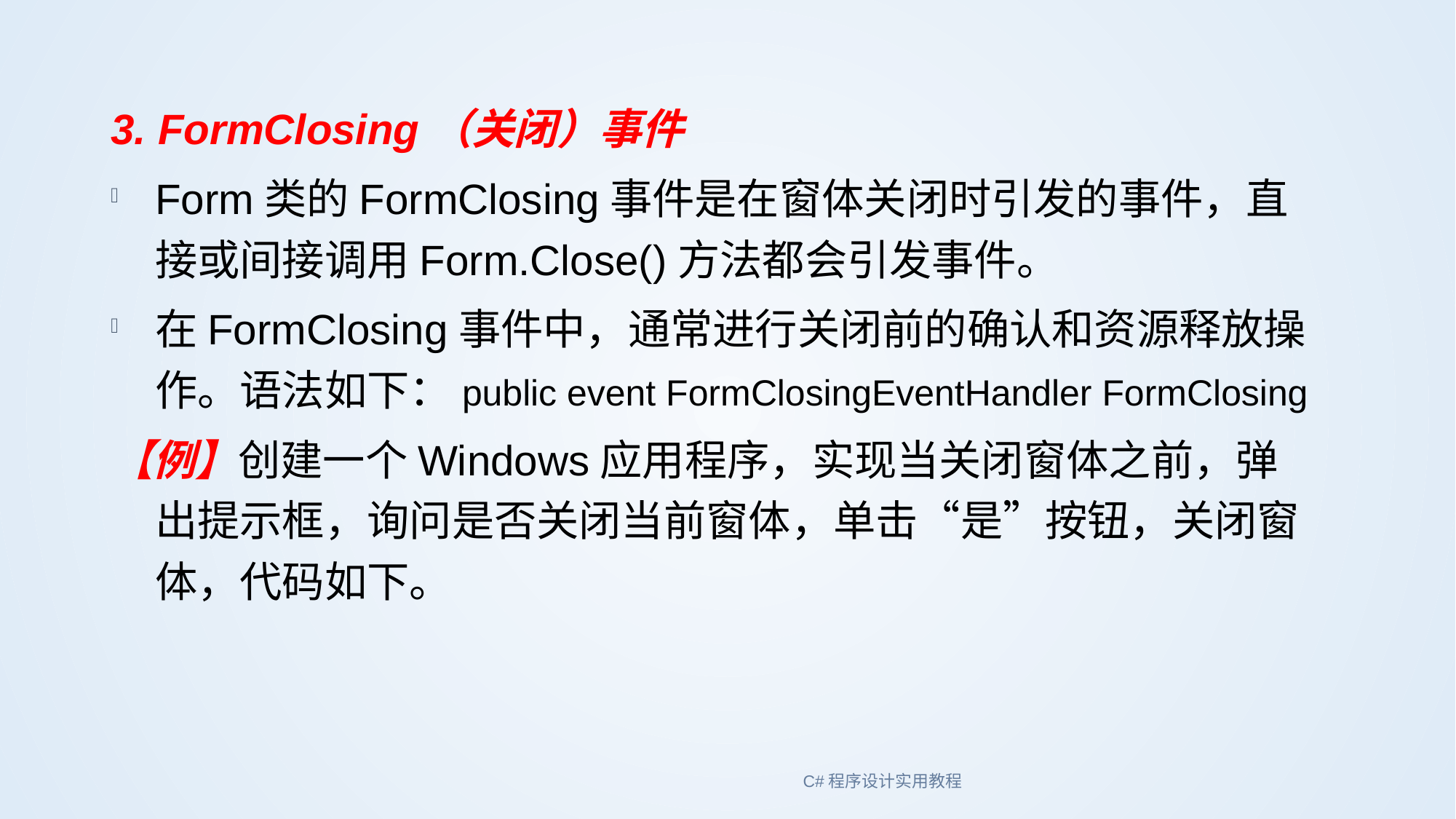

17

C#程序设计实用教程
3. FormClosing（关闭）事件
Form类的FormClosing事件是在窗体关闭时引发的事件，直接或间接调用Form.Close()方法都会引发事件。
在FormClosing事件中，通常进行关闭前的确认和资源释放操作。语法如下：public event FormClosingEventHandler FormClosing
【例】创建一个Windows应用程序，实现当关闭窗体之前，弹出提示框，询问是否关闭当前窗体，单击“是”按钮，关闭窗体，代码如下。